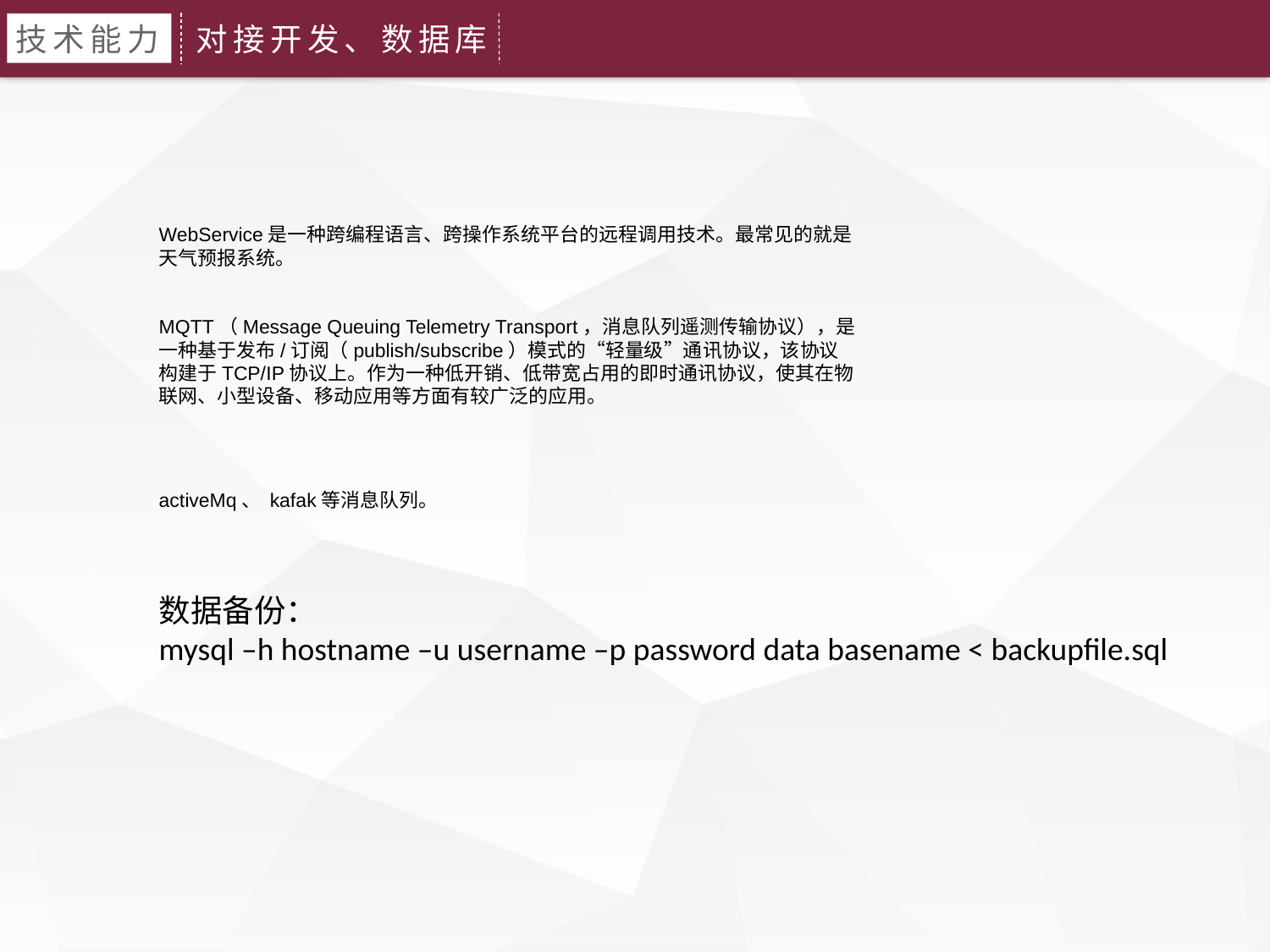

技术能力
对接开发、数据库

WebService是一种跨编程语言、跨操作系统平台的远程调用技术。最常见的就是天气预报系统。
MQTT（Message Queuing Telemetry Transport，消息队列遥测传输协议），是一种基于发布/订阅（publish/subscribe）模式的“轻量级”通讯协议，该协议构建于TCP/IP协议上。作为一种低开销、低带宽占用的即时通讯协议，使其在物联网、小型设备、移动应用等方面有较广泛的应用。
activeMq、 kafak等消息队列。
数据备份：
mysql –h hostname –u username –p password data basename < backupfile.sql